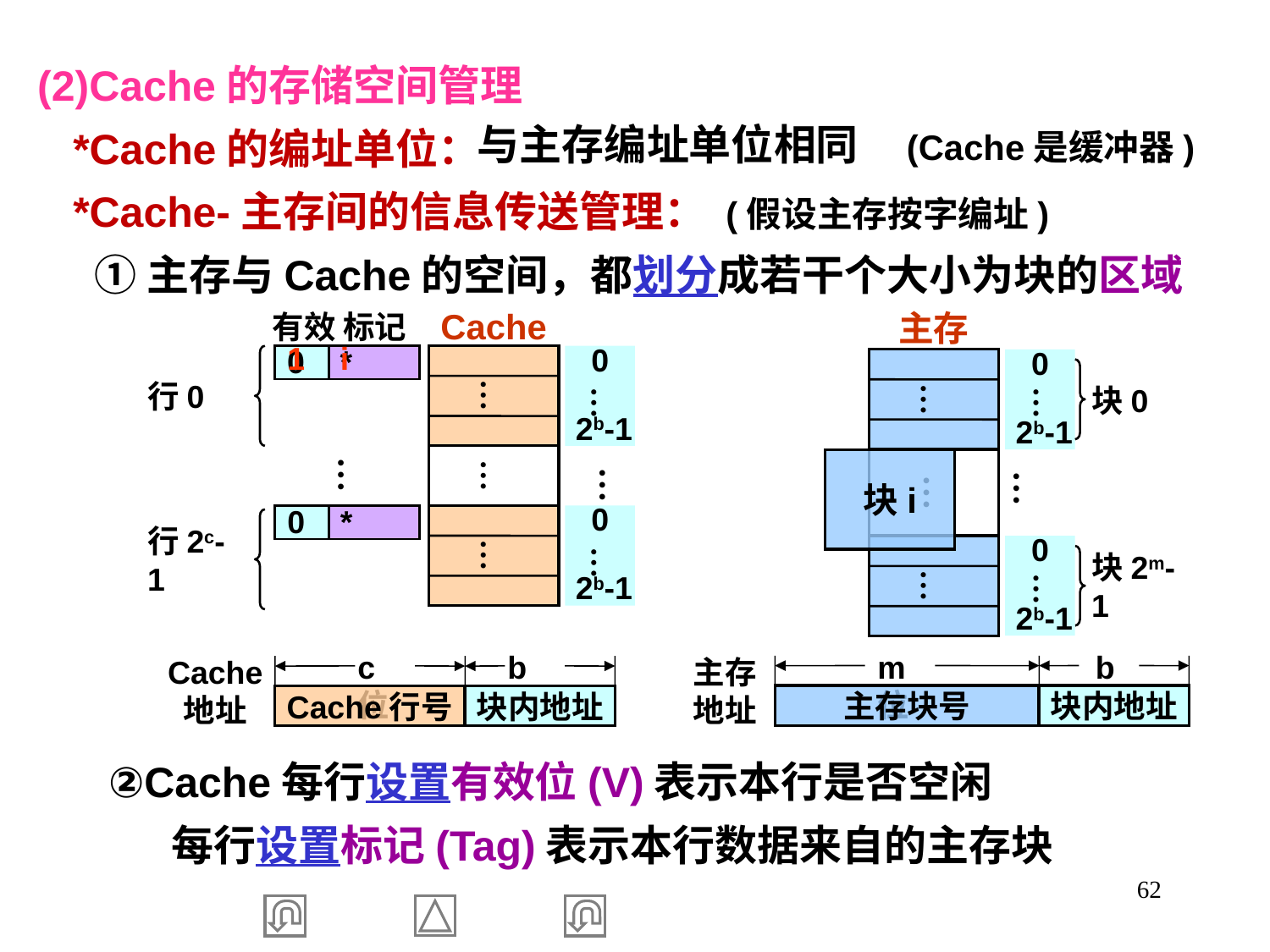

(2)Cache的存储空间管理
   *Cache的编址单位：
与主存编址单位相同    (Cache是缓冲器)
   *Cache-主存间的信息传送管理： (假设主存按字编址)
      ①主存与Cache的空间，都划分成若干个大小为块的区域
Cache
主存

…
0

2b-1
…
0

2b-1

行0

块0
…
…

…
…
…
…
…
0

2b-1

…
0

2b-1
行2c-1
…

块2m-1

…

m位
b位
c位
b位
主存
地址

Cache
地址

主存块号
块内地址
Cache行号
块内地址
有效 标记

…

0    *
1    i
块i
0    *
      ②Cache每行设置有效位(V)表示本行是否空闲
             每行设置标记(Tag)表示本行数据来自的主存块
62